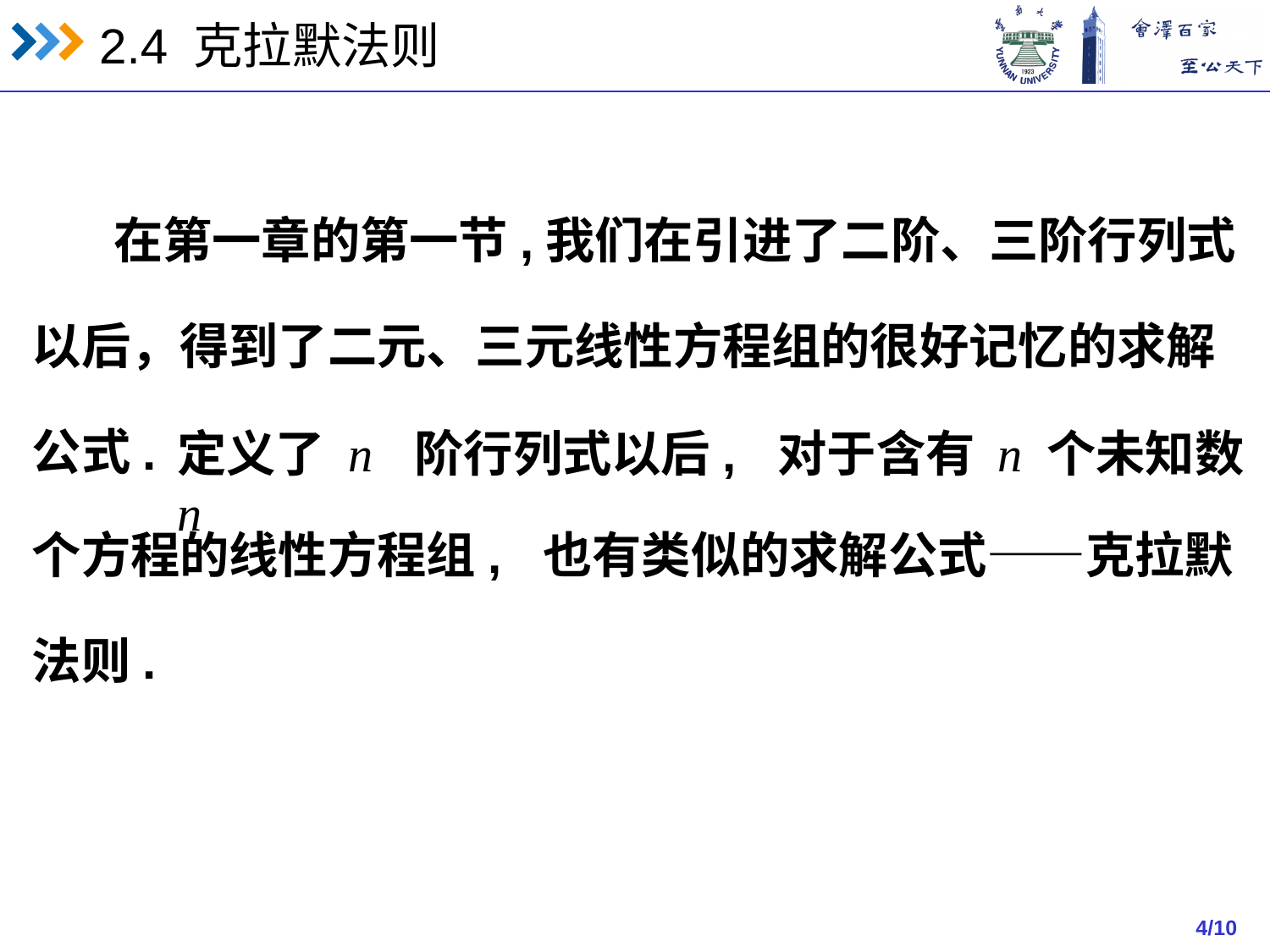

在第一章的第一节,我们在引进了二阶、三阶行列式
以后，得到了二元、三元线性方程组的很好记忆的求解
公式.
定义了 n 阶行列式以后, 对于含有 n 个未知数 n
个方程的线性方程组, 也有类似的求解公式——克拉默
法则.